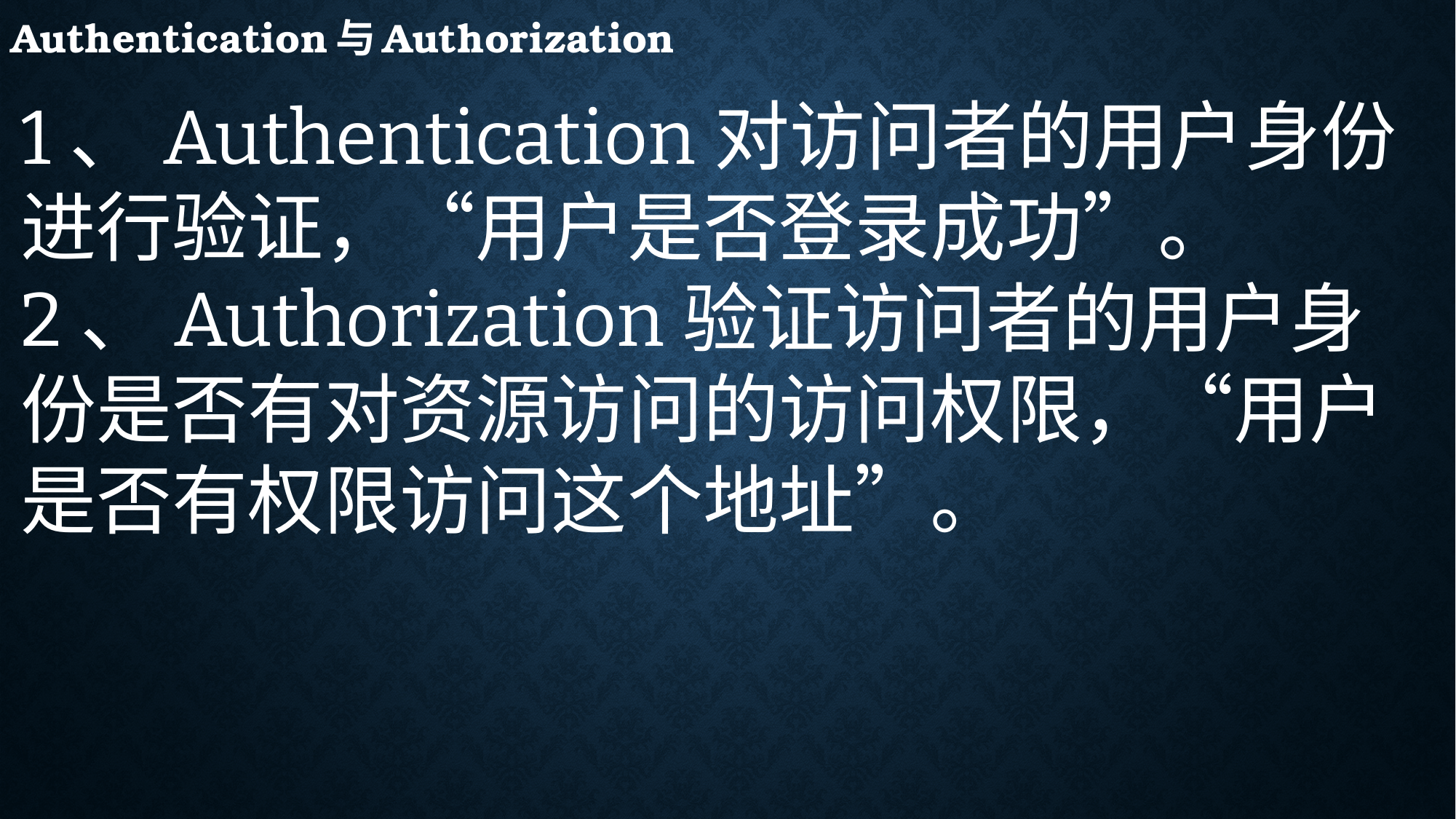

# Authentication与Authorization
1、Authentication对访问者的用户身份进行验证，“用户是否登录成功”。
2、Authorization验证访问者的用户身份是否有对资源访问的访问权限，“用户是否有权限访问这个地址”。